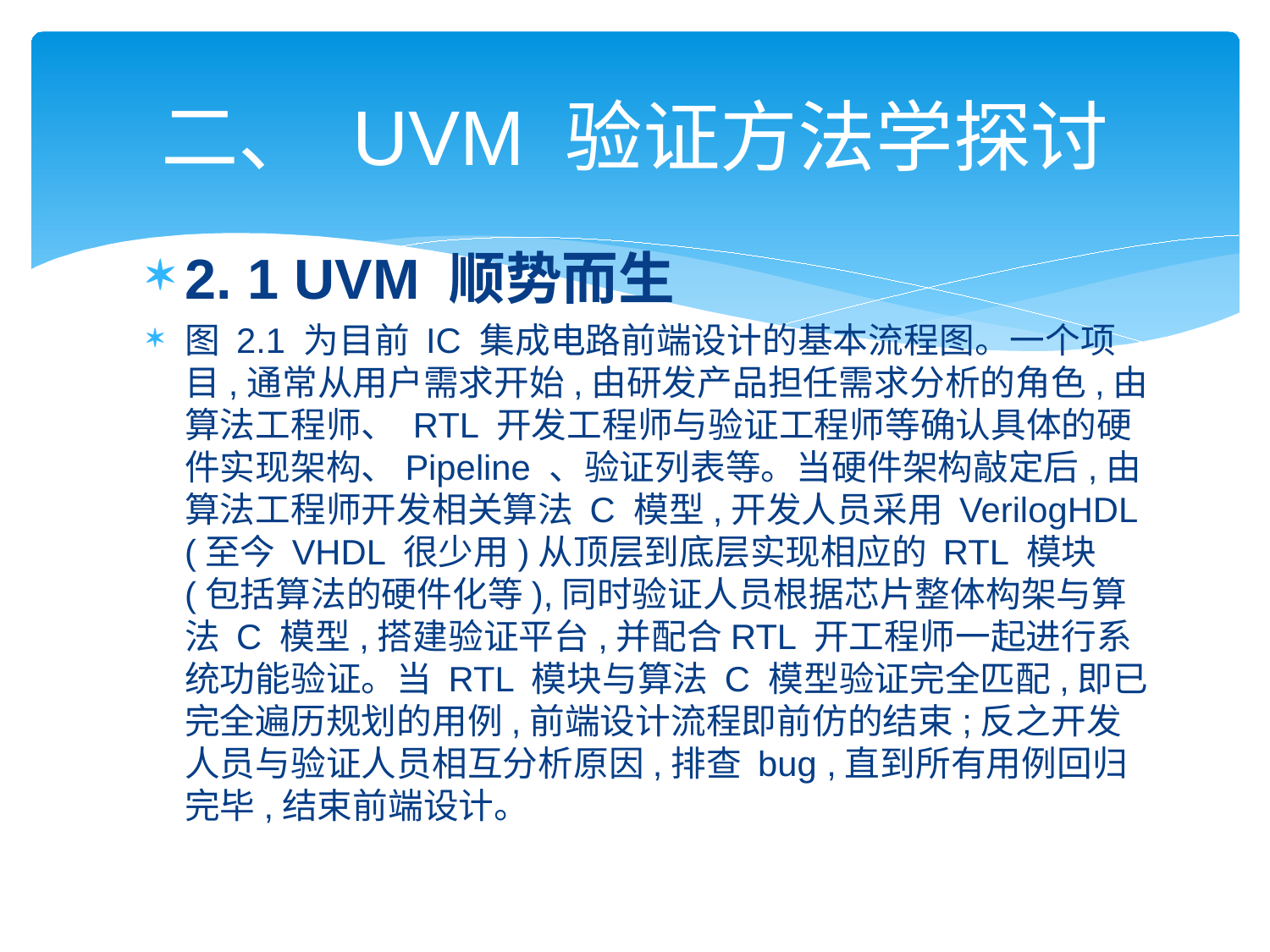

# 二、 UVM 验证方法学探讨
2. 1 UVM 顺势而生
图 2.1 为目前 IC 集成电路前端设计的基本流程图。一个项目,通常从用户需求开始,由研发产品担任需求分析的角色,由算法工程师、 RTL 开发工程师与验证工程师等确认具体的硬件实现架构、Pipeline 、验证列表等。当硬件架构敲定后,由算法工程师开发相关算法 C 模型,开发人员采用 VerilogHDL (至今 VHDL 很少用)从顶层到底层实现相应的 RTL 模块(包括算法的硬件化等),同时验证人员根据芯片整体构架与算法 C 模型,搭建验证平台,并配合RTL 开工程师一起进行系统功能验证。当 RTL 模块与算法 C 模型验证完全匹配,即已完全遍历规划的用例,前端设计流程即前仿的结束;反之开发人员与验证人员相互分析原因,排查 bug ,直到所有用例回归完毕,结束前端设计。